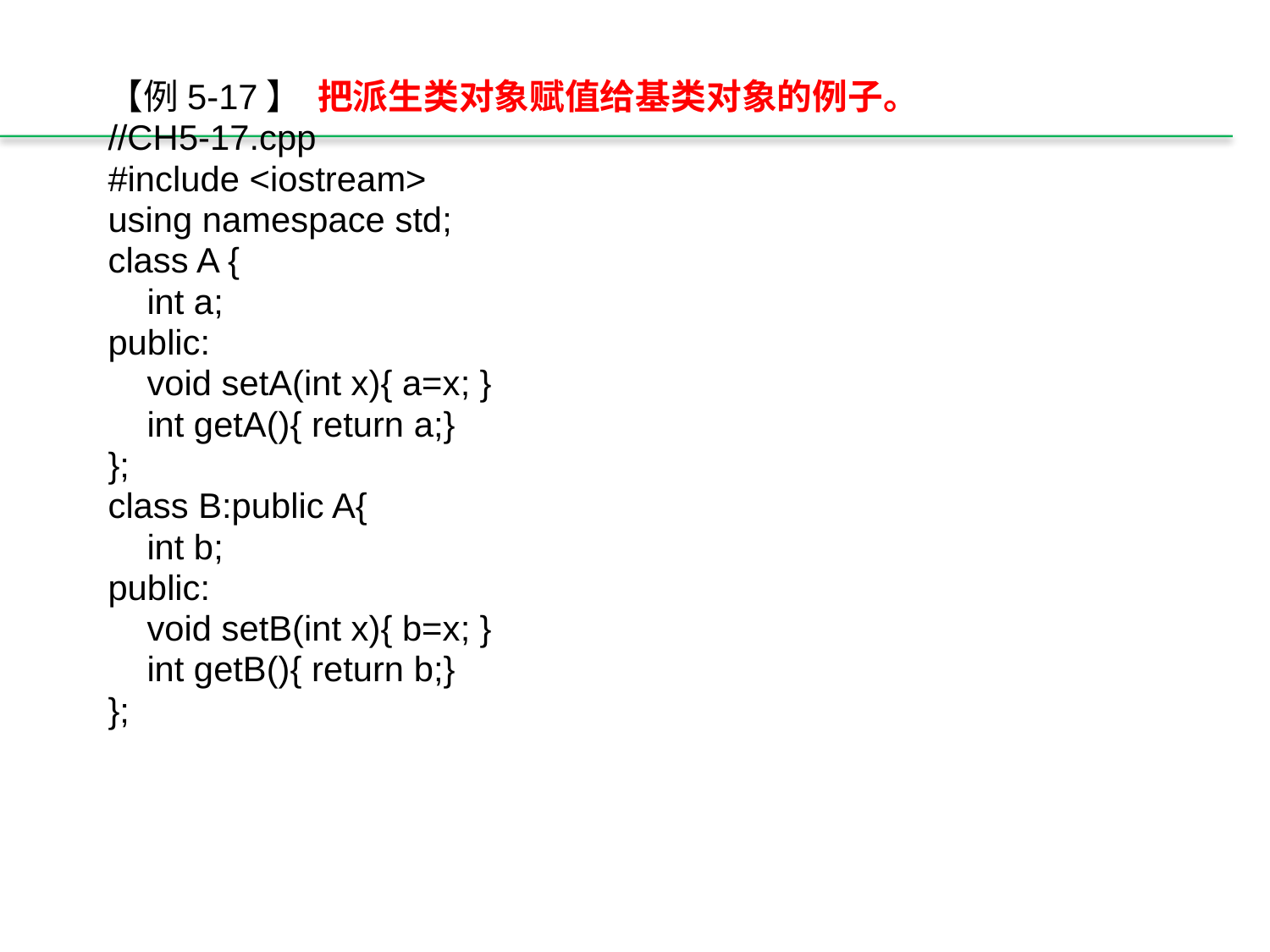

【例5-17】  把派生类对象赋值给基类对象的例子。
//CH5-17.cpp
#include <iostream>
using namespace std;
class A {
    int a;
public:
    void setA(int x){ a=x; }
    int getA(){ return a;}
};
class B:public A{
    int b;
public:
    void setB(int x){ b=x; }
    int getB(){ return b;}
};